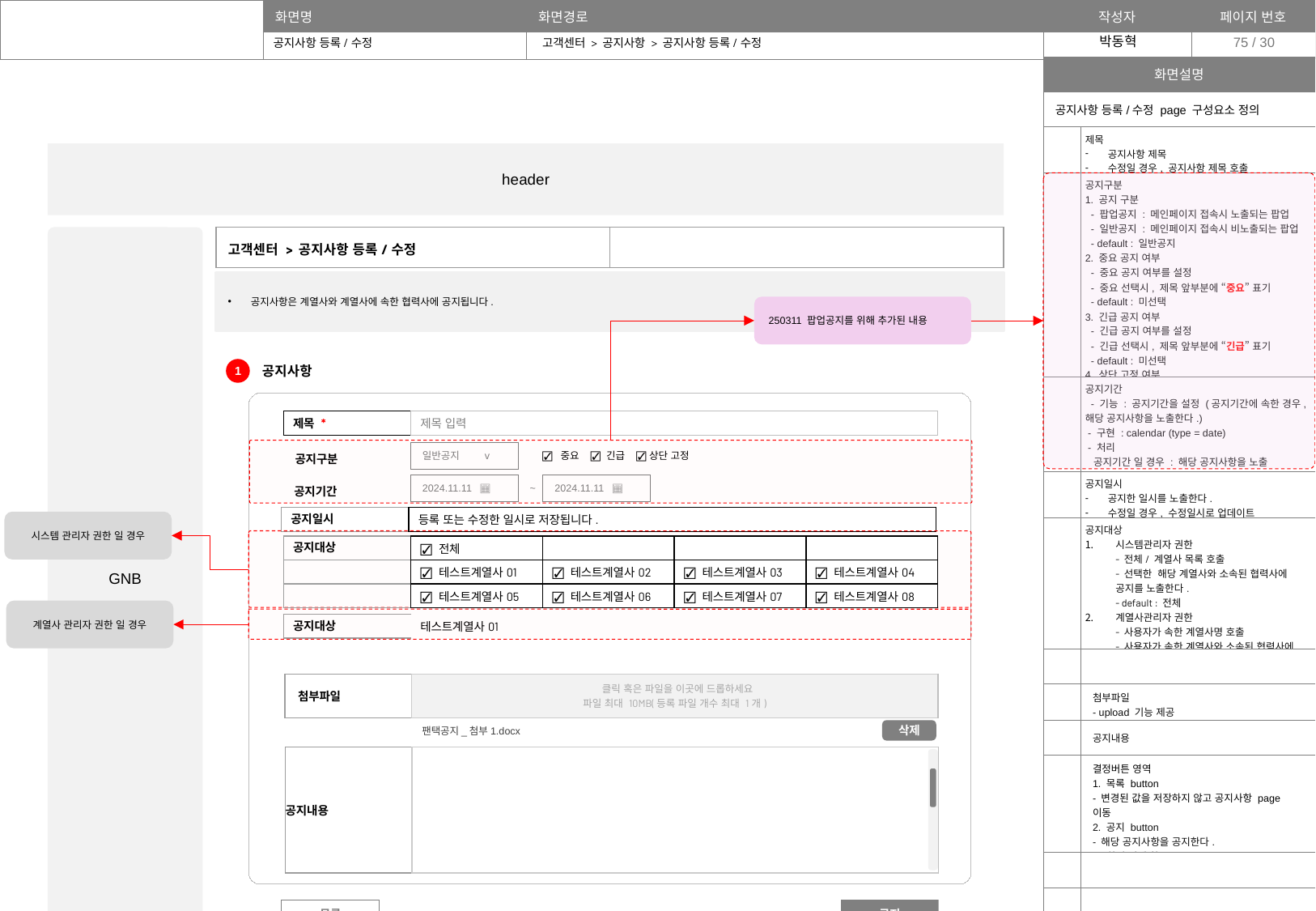

75
공지사항 등록/수정
고객센터 > 공지사항 > 공지사항 등록/수정
| 화면설명 |  |
| --- | --- |
| 공지사항 등록/수정 page 구성요소 정의 |  |
|  | 제목 공지사항 제목 수정일 경우, 공지사항 제목 호출 |
|  | 공지구분 1. 공지 구분 - 팝업공지 : 메인페이지 접속시 노출되는 팝업 - 일반공지 : 메인페이지 접속시 비노출되는 팝업 - default : 일반공지 2. 중요 공지 여부 - 중요 공지 여부를 설정 - 중요 선택시, 제목 앞부분에 “중요” 표기 - default : 미선택 3. 긴급 공지 여부 - 긴급 공지 여부를 설정 - 긴급 선택시, 제목 앞부분에 “긴급” 표기 - default : 미선택 4. 상단 고정 여부 - 상단 고정 여부를 설정 - default : 미선택 |
|  | 공지기간 - 기능 : 공지기간을 설정 (공지기간에 속한 경우, 해당 공지사항을 노출한다.) - 구현 : calendar (type = date) - 처리 공지기간 일 경우 : 해당 공지사항을 노출 공지기간 아닐 경우 : 해당 공지사항을 비노출 |
|  | 공지일시 공지한 일시를 노출한다. 수정일 경우, 수정일시로 업데이트 |
|  | 공지대상 시스템관리자 권한 - 전체/ 계열사 목록 호출 - 선택한 해당 계열사와 소속된 협력사에 공지를 노출한다. - default : 전체 계열사관리자 권한 - 사용자가 속한 계열사명 호출 - 사용자가 속한 계열사와 소속된 협력사에 공지를 노출한다. |
|  |  |
|  | 첨부파일 - upload 기능 제공 |
|  | 공지내용 |
|  | 결정버튼 영역 1. 목록 button - 변경된 값을 저장하지 않고 공지사항 page 이동 2. 공지 button - 해당 공지사항을 공지한다. (화면 설계 참조) |
|  |  |
|  |  |
|  |  |
|  |  |
|  |  |
|  |  |
header

GNB
| 고객센터 > 공지사항 등록/수정 |  |
| --- | --- |
공지사항은 계열사와 계열사에 속한 협력사에 공지됩니다.
250311 팝업공지를 위해 추가된 내용
공지사항
1

| 제목 \* | 제목 입력 |
| --- | --- |

일반공지        v
☑️  중요    ☑️  긴급    ☑️ 상단 고정
공지구분
2024.11.11   📅
2024.11.11   📅
~
공지기간
| 공지일시 | 등록 또는 수정한 일시로 저장됩니다. |
| --- | --- |
시스템 관리자 권한 일 경우

| 공지대상 | ☑️ 전체 |  |  |  |
| --- | --- | --- | --- | --- |
|  | ☑️ 테스트계열사01 | ☑️ 테스트계열사02 | ☑️ 테스트계열사03 | ☑️ 테스트계열사04 |
|  | ☑️ 테스트계열사05 | ☑️ 테스트계열사06 | ☑️ 테스트계열사07 | ☑️ 테스트계열사08 |
계열사 관리자 권한 일 경우

| 공지대상 | 테스트계열사01 |
| --- | --- |
| 첨부파일 | 클릭 혹은 파일을 이곳에 드롭하세요 파일 최대 10MB(등록 파일 개수 최대 1개) |
| --- | --- |
팬택공지_첨부1.docx
삭제
| 공지내용 |  |
| --- | --- |

목록
공지
footer
필수항목이 모두 입력되었는가?
NO
YES

필수 항목을 다시 확인해 주세요.
위의 내용으로 공지하시겠습니까?
확인
공지
취소

공지 되었습니다.
확인
공지 사항 목록 page 이동